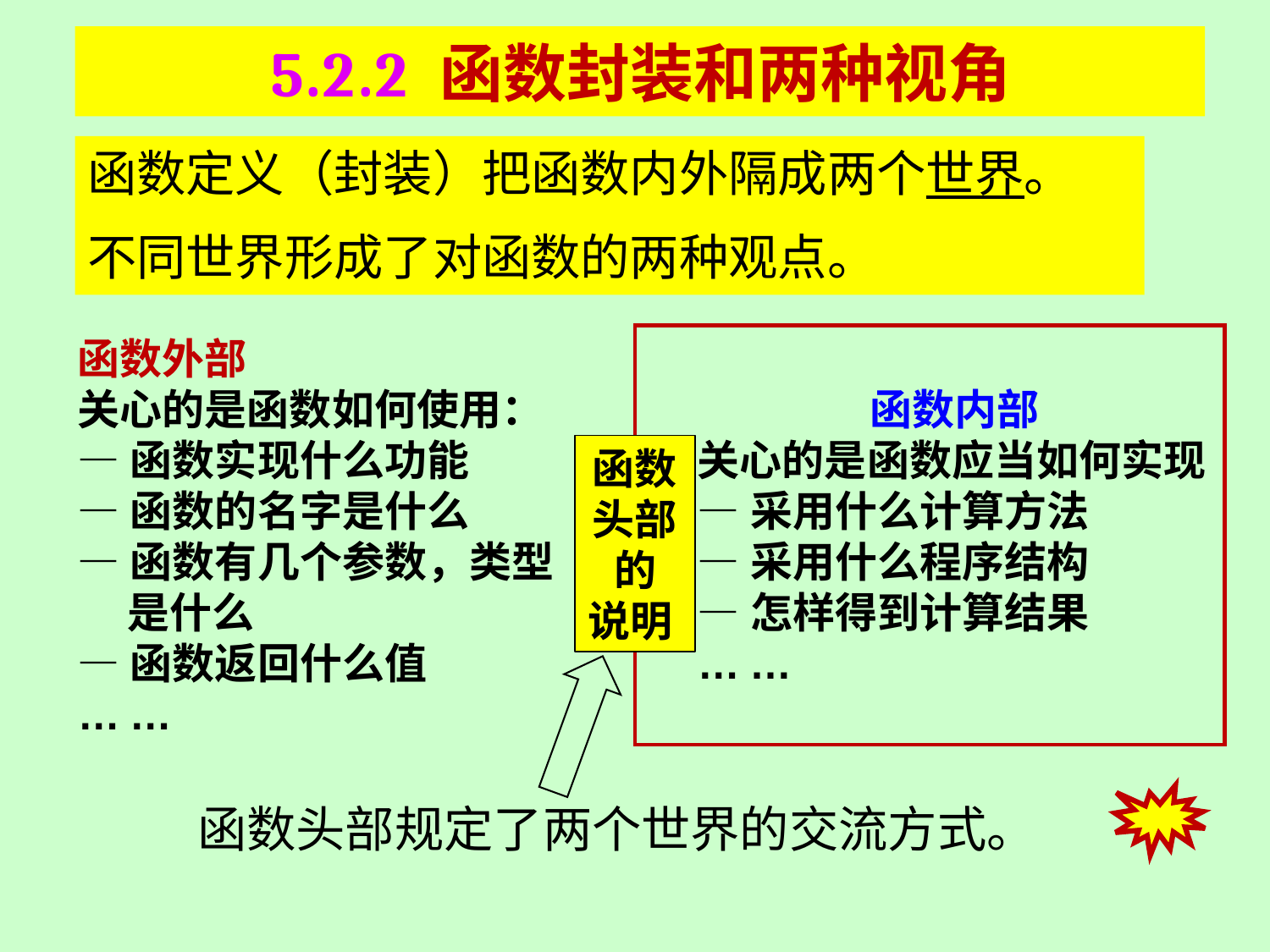

# 5.2.2 函数封装和两种视角
函数定义（封装）把函数内外隔成两个世界。
不同世界形成了对函数的两种观点。
函数外部
关心的是函数如何使用：
—函数实现什么功能
—函数的名字是什么
—函数有几个参数，类型是什么
—函数返回什么值
… …

函数内部
关心的是函数应当如何实现
—采用什么计算方法
—采用什么程序结构
—怎样得到计算结果
… …

函数
头部
的
说明

函数头部规定了两个世界的交流方式。
59